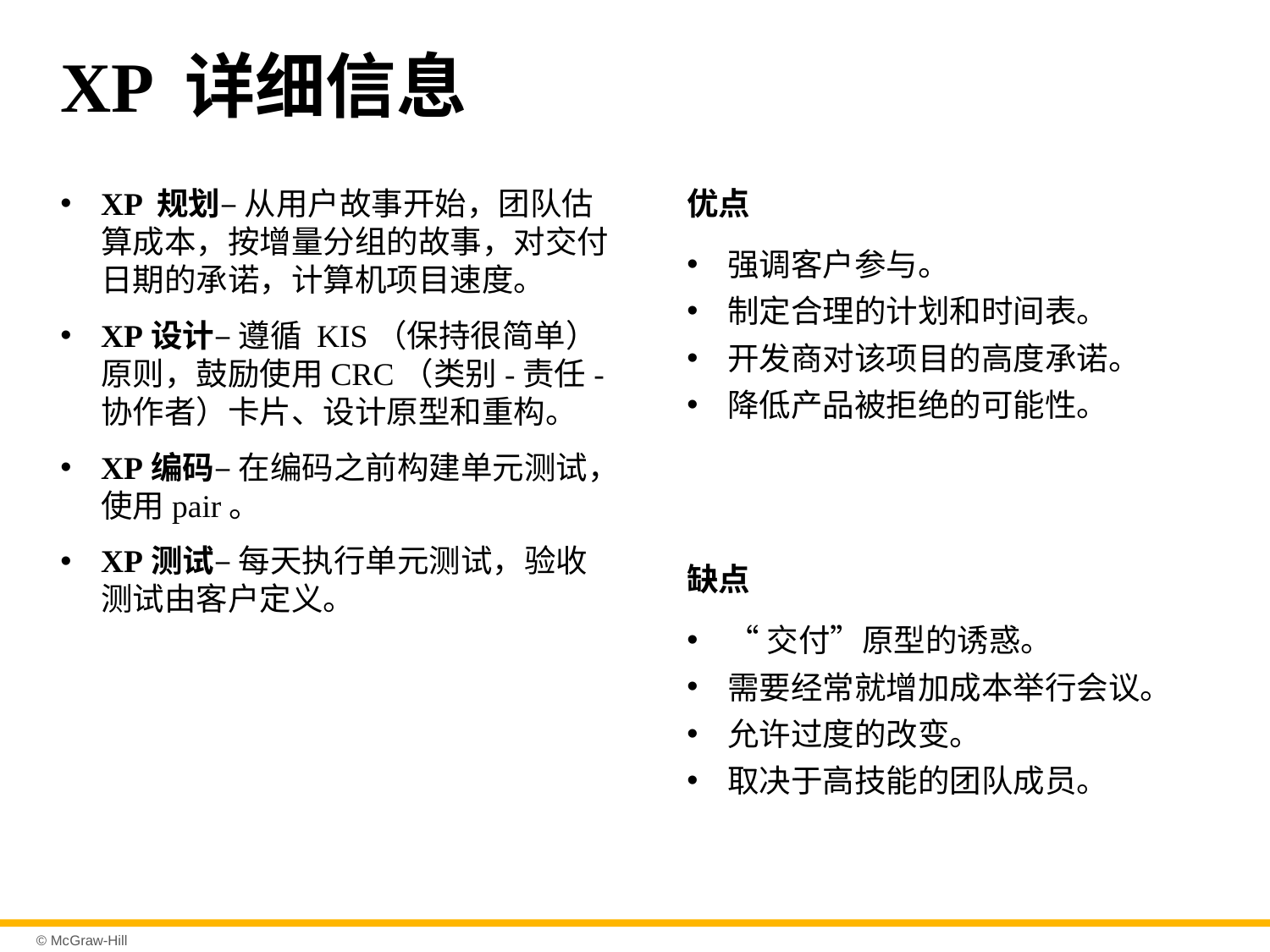

# XP 详细信息
XP 规划– 从用户故事开始，团队估算成本，按增量分组的故事，对交付日期的承诺，计算机项目速度。
XP设计– 遵循 KIS（保持很简单）原则，鼓励使用CRC（类别-责任-协作者）卡片、设计原型和重构。
XP编码– 在编码之前构建单元测试，使用pair。
XP测试– 每天执行单元测试，验收测试由客户定义。
优点
强调客户参与。
制定合理的计划和时间表。
开发商对该项目的高度承诺。
降低产品被拒绝的可能性。
缺点
“交付”原型的诱惑。
需要经常就增加成本举行会议。
允许过度的改变。
取决于高技能的团队成员。
10